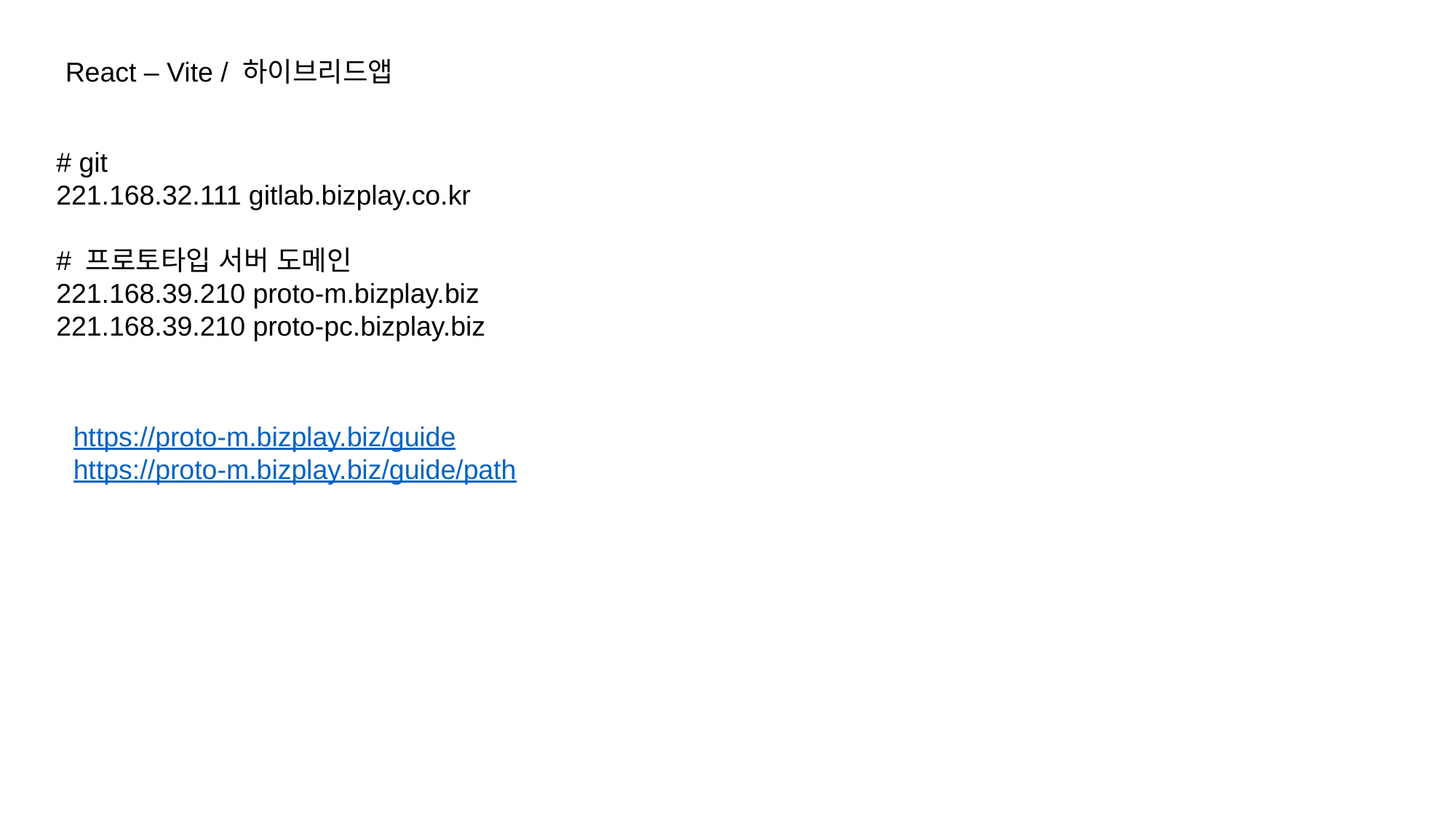

React – Vite / 하이브리드앱
# git
221.168.32.111 gitlab.bizplay.co.kr

# 프로토타입 서버 도메인
221.168.39.210 proto-m.bizplay.biz
221.168.39.210 proto-pc.bizplay.biz
https://proto-m.bizplay.biz/guide
https://proto-m.bizplay.biz/guide/path